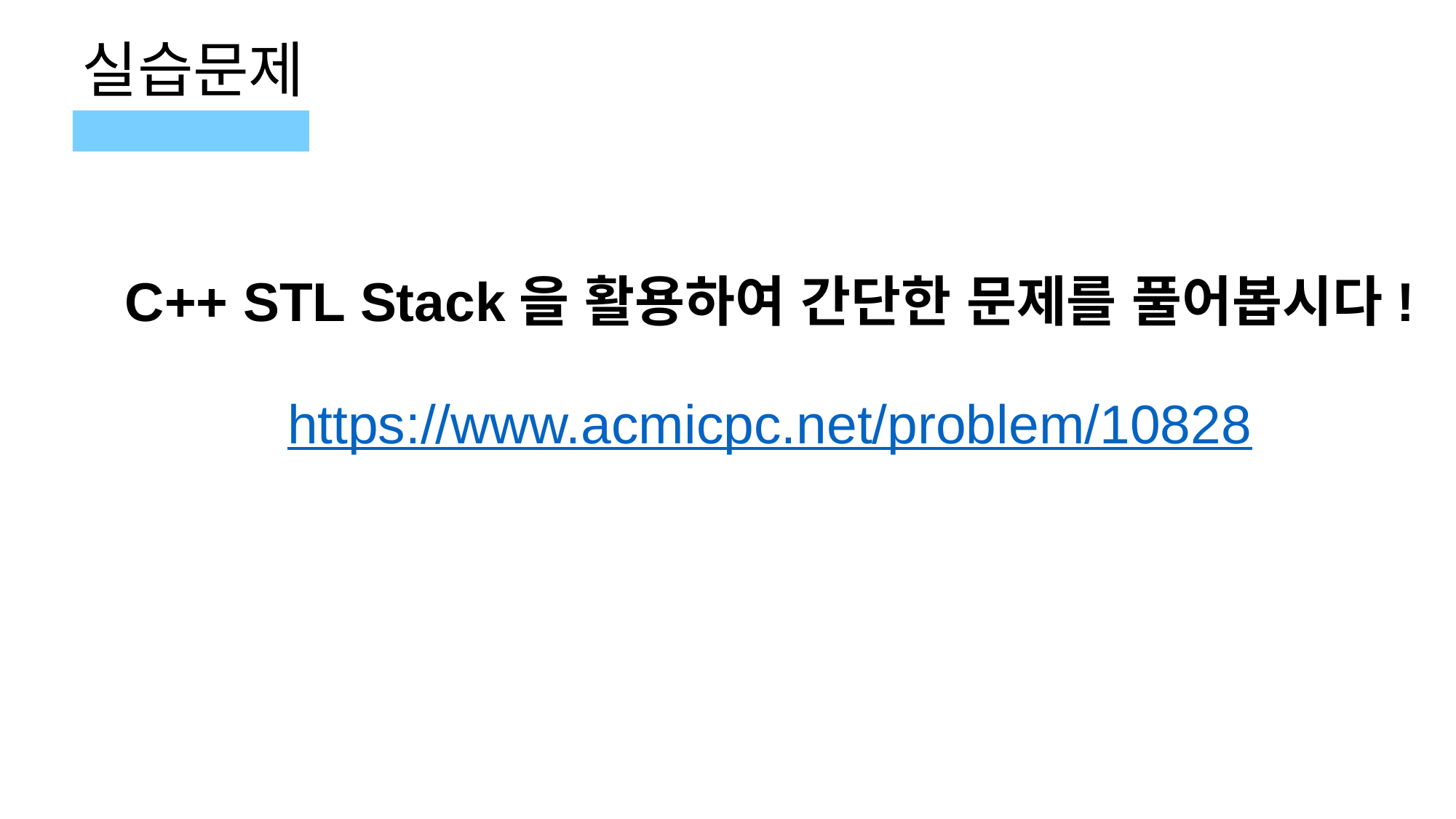

실습문제

C++ STL Stack을 활용하여 간단한 문제를 풀어봅시다!
https://www.acmicpc.net/problem/10828